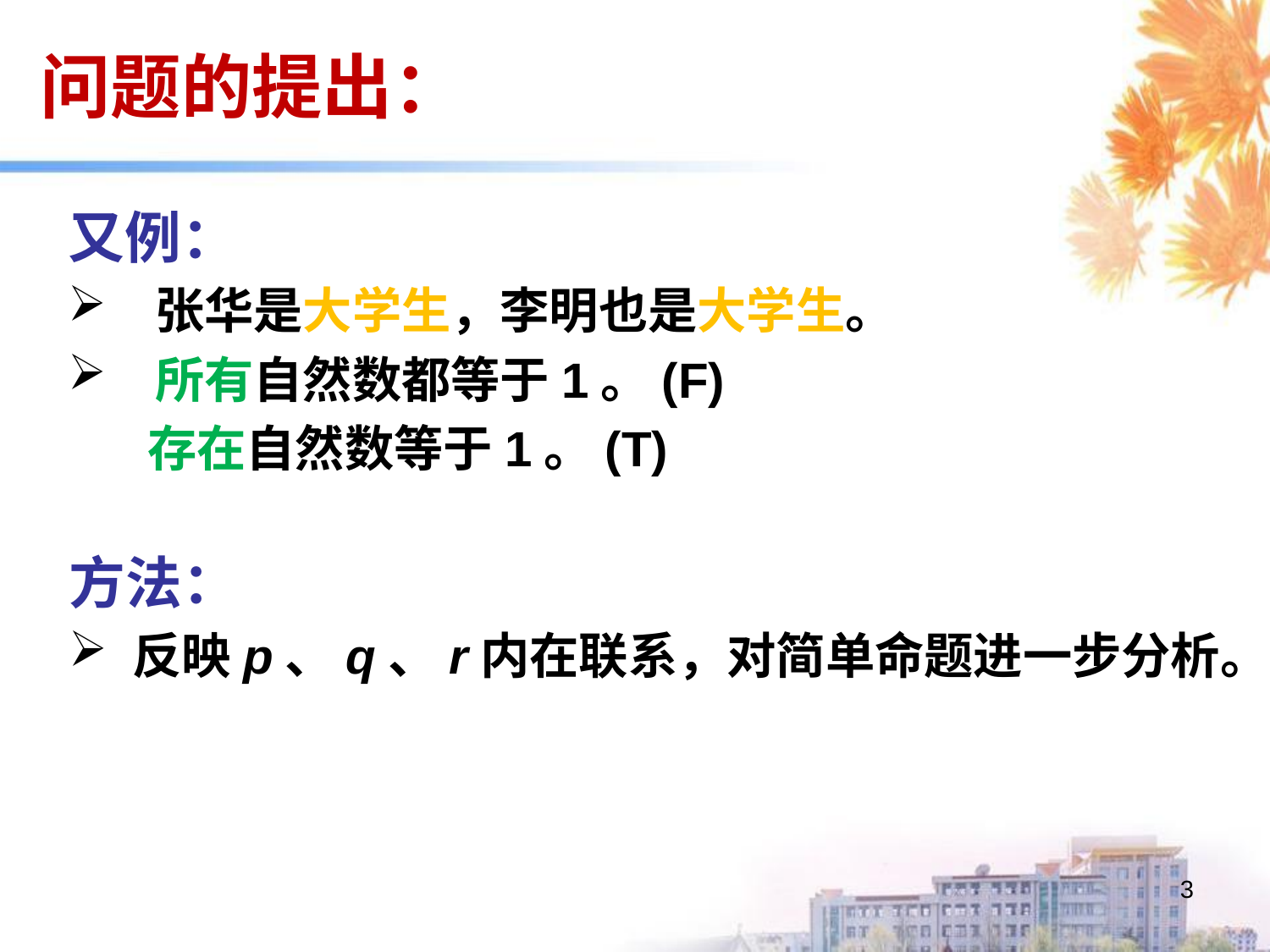

问题的提出：
又例：
 张华是大学生，李明也是大学生。
 所有自然数都等于1。(F)
      存在自然数等于1。(T)
方法：
反映p、q、r内在联系，对简单命题进一步分析。
3